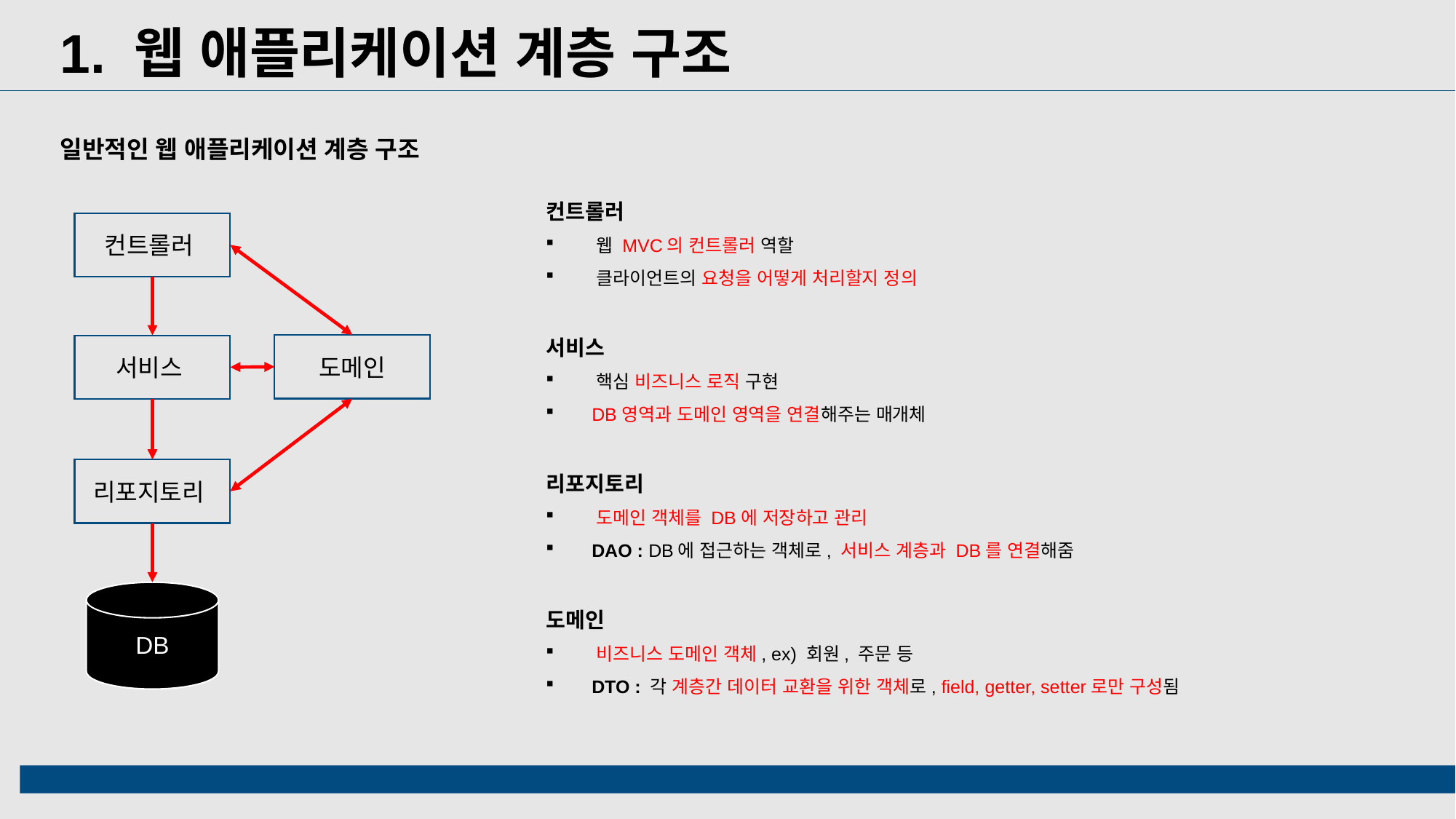

1. 웹 애플리케이션 계층 구조
일반적인 웹 애플리케이션 계층 구조

컨트롤러
 웹 MVC의 컨트롤러 역할
 클라이언트의 요청을 어떻게 처리할지 정의

서비스
 핵심 비즈니스 로직 구현
 DB영역과 도메인 영역을 연결해주는 매개체

리포지토리
 도메인 객체를 DB에 저장하고 관리
 DAO : DB에 접근하는 객체로, 서비스 계층과 DB를 연결해줌

도메인
 비즈니스 도메인 객체, ex) 회원, 주문 등
 DTO : 각 계층간 데이터 교환을 위한 객체로, field, getter, setter로만 구성됨
컨트롤러
도메인
서비스
리포지토리
DB